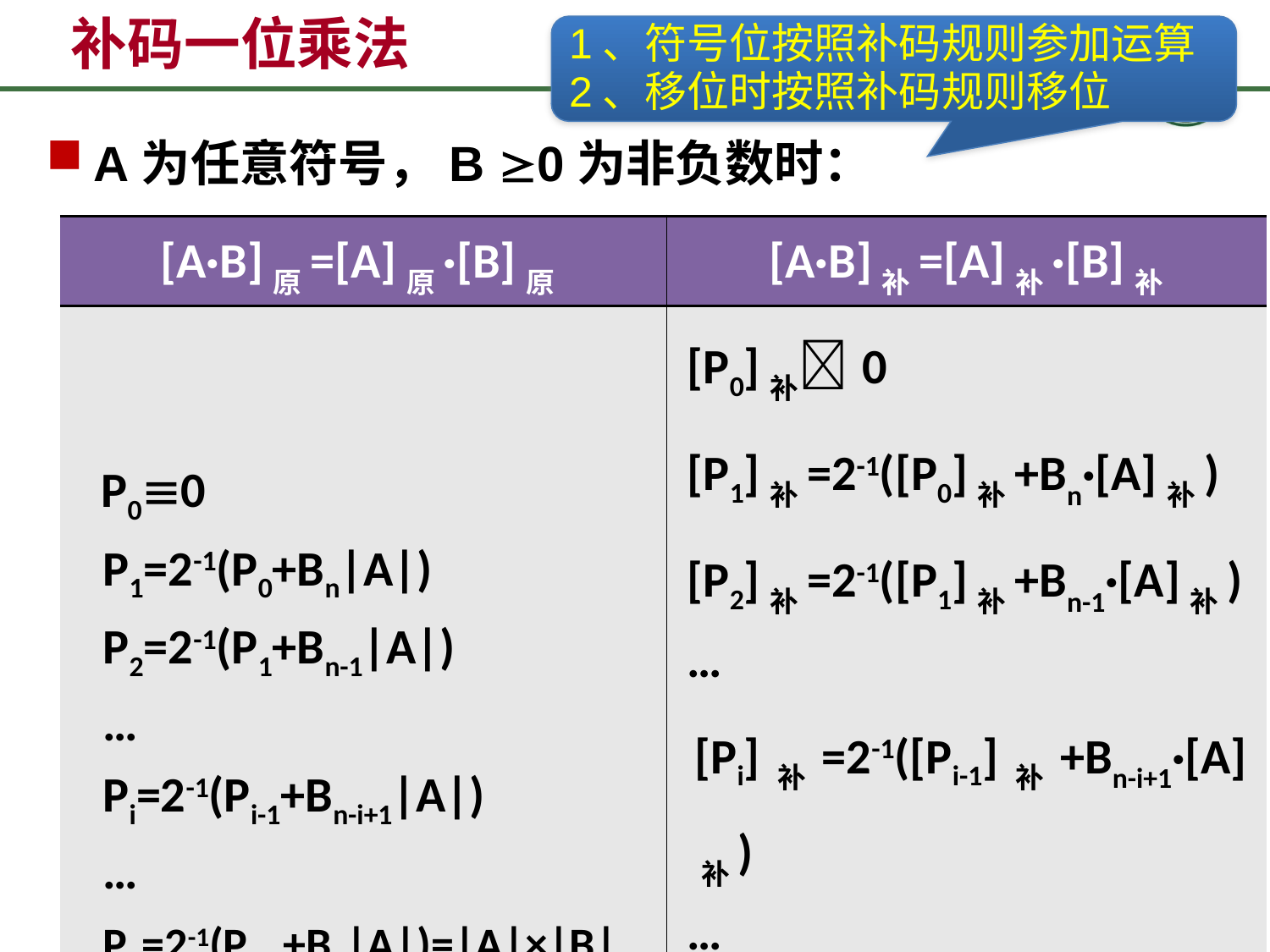

# 补码一位乘法
1、符号位按照补码规则参加运算
2、移位时按照补码规则移位
A为任意符号，B ≥0为非负数时：
| [A·B]原=[A]原·[B]原 | [A·B]补=[A]补·[B]补 |
| --- | --- |
| P0≡0 P1=2-1(P0+Bn|A|) P2=2-1(P1+Bn-1|A|) … Pi=2-1(Pi-1+Bn-i+1|A|) … Pn=2-1(Pn-1+B1|A|)=|A|×|B| | [P0]补≡0 [P1]补=2-1([P0]补+Bn·[A]补) [P2]补=2-1([P1]补+Bn-1·[A]补) … [Pi]补=2-1([Pi-1]补+Bn-i+1·[A]补) … [Pn]补=2-1([Pn-1]补+B1·[A]补) |
补码：[A·B]补=[A]补·[B]补
原码：[A·B]原=[A]原·[B]原